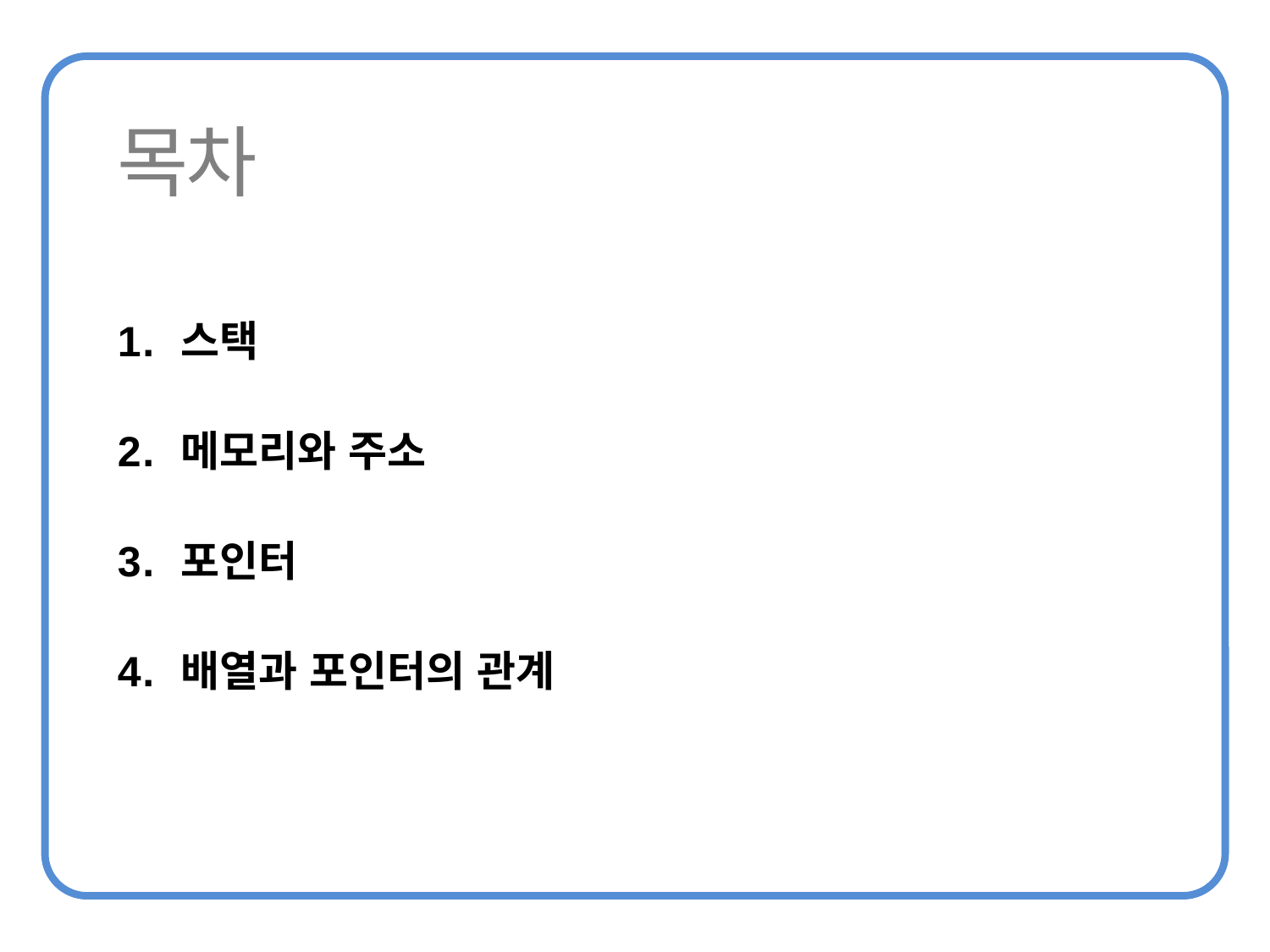

스택
메모리와 주소
포인터
배열과 포인터의 관계